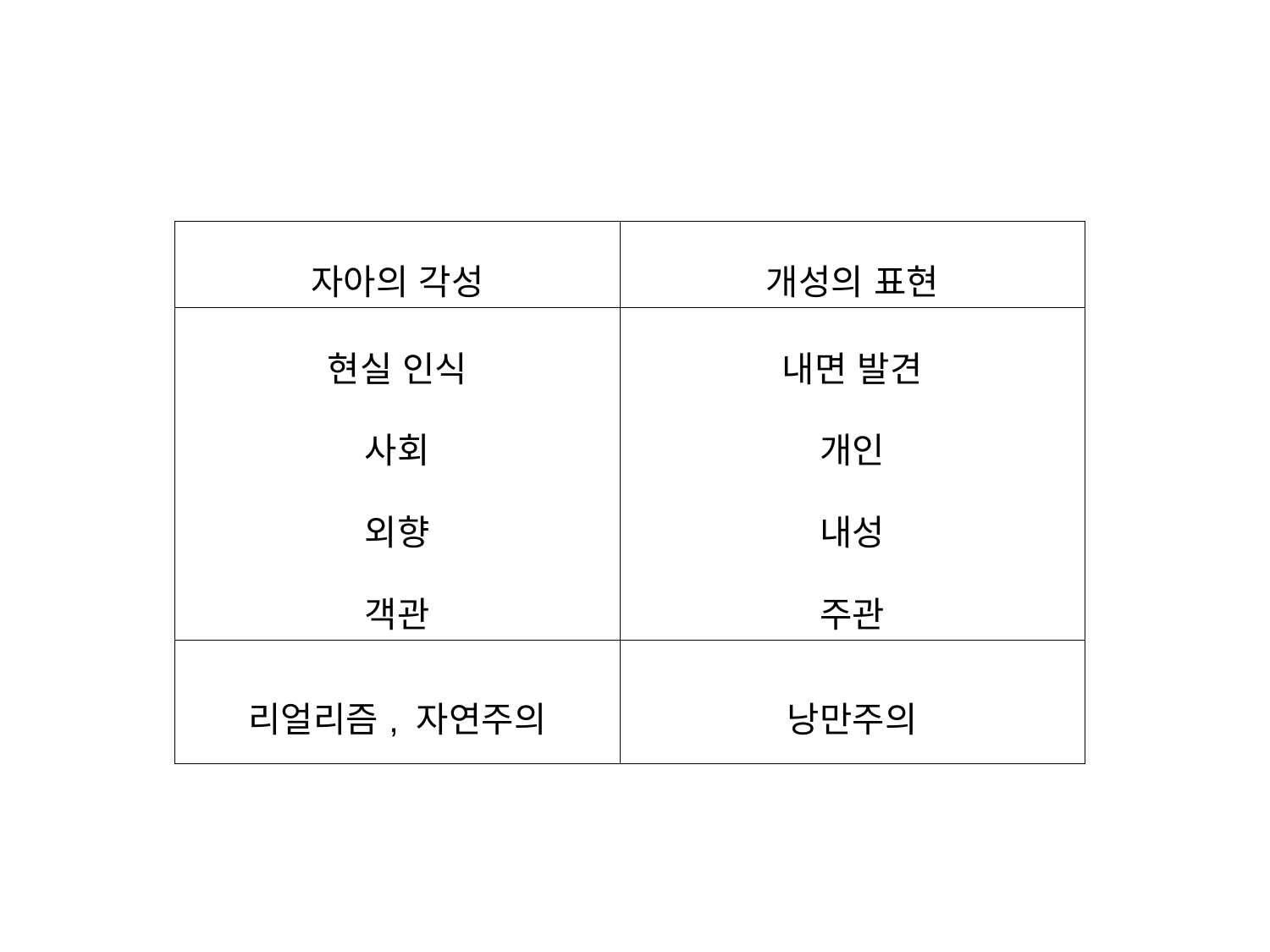

| 자아의 각성 | 개성의 표현 |
| --- | --- |
| 현실 인식 사회 외향 객관 | 내면 발견 개인 내성 주관 |
| 리얼리즘, 자연주의 | 낭만주의 |